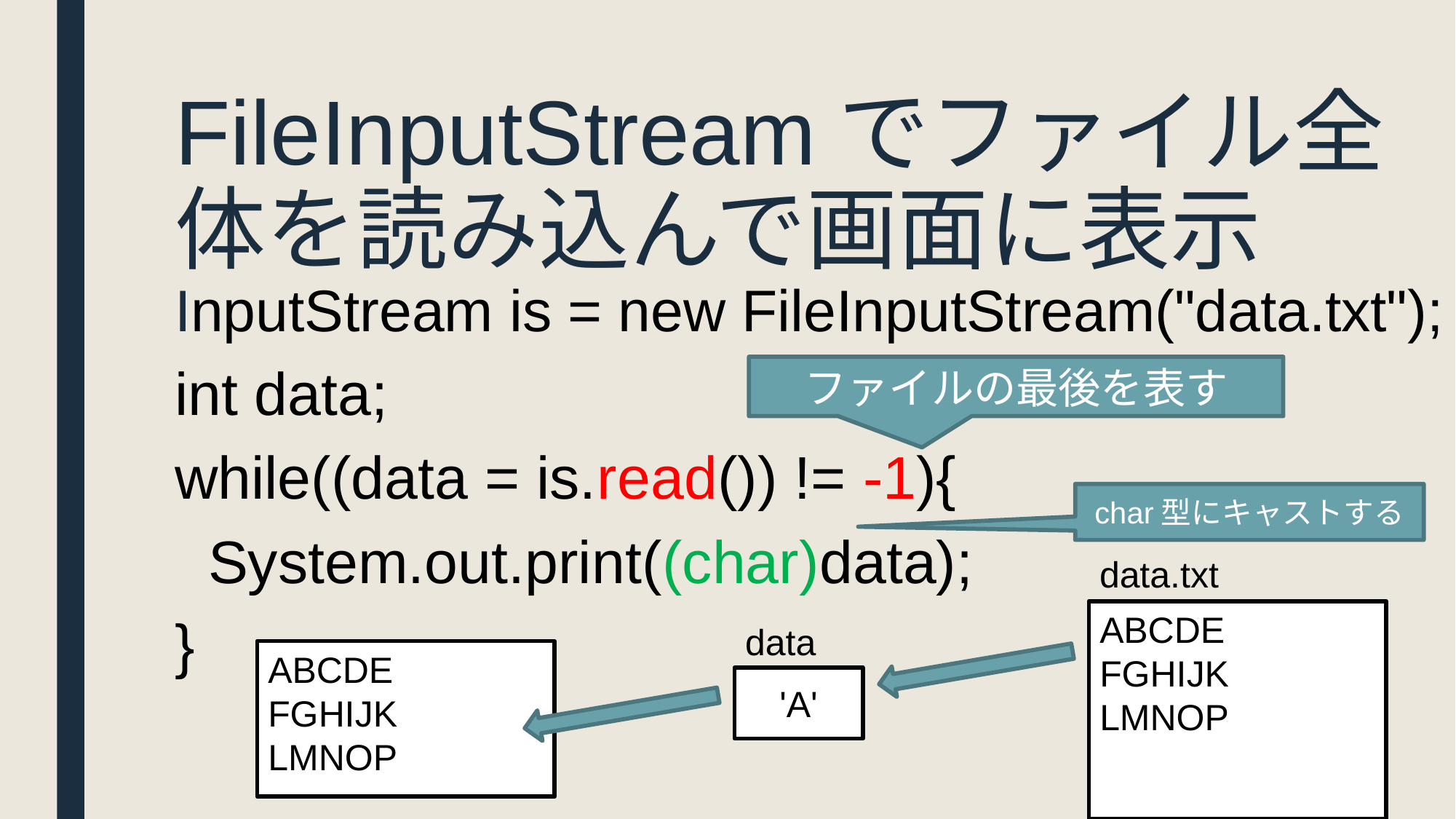

# FileInputStreamでファイル全体を読み込んで画面に表示
InputStream is = new FileInputStream("data.txt");
int data;
while((data = is.read()) != -1){
  System.out.print((char)data);
}
ファイルの最後を表す
char型にキャストする
data.txt
ABCDE
FGHIJK
LMNOP
data
ABCDE
FGHIJK
LMNOP

'A'